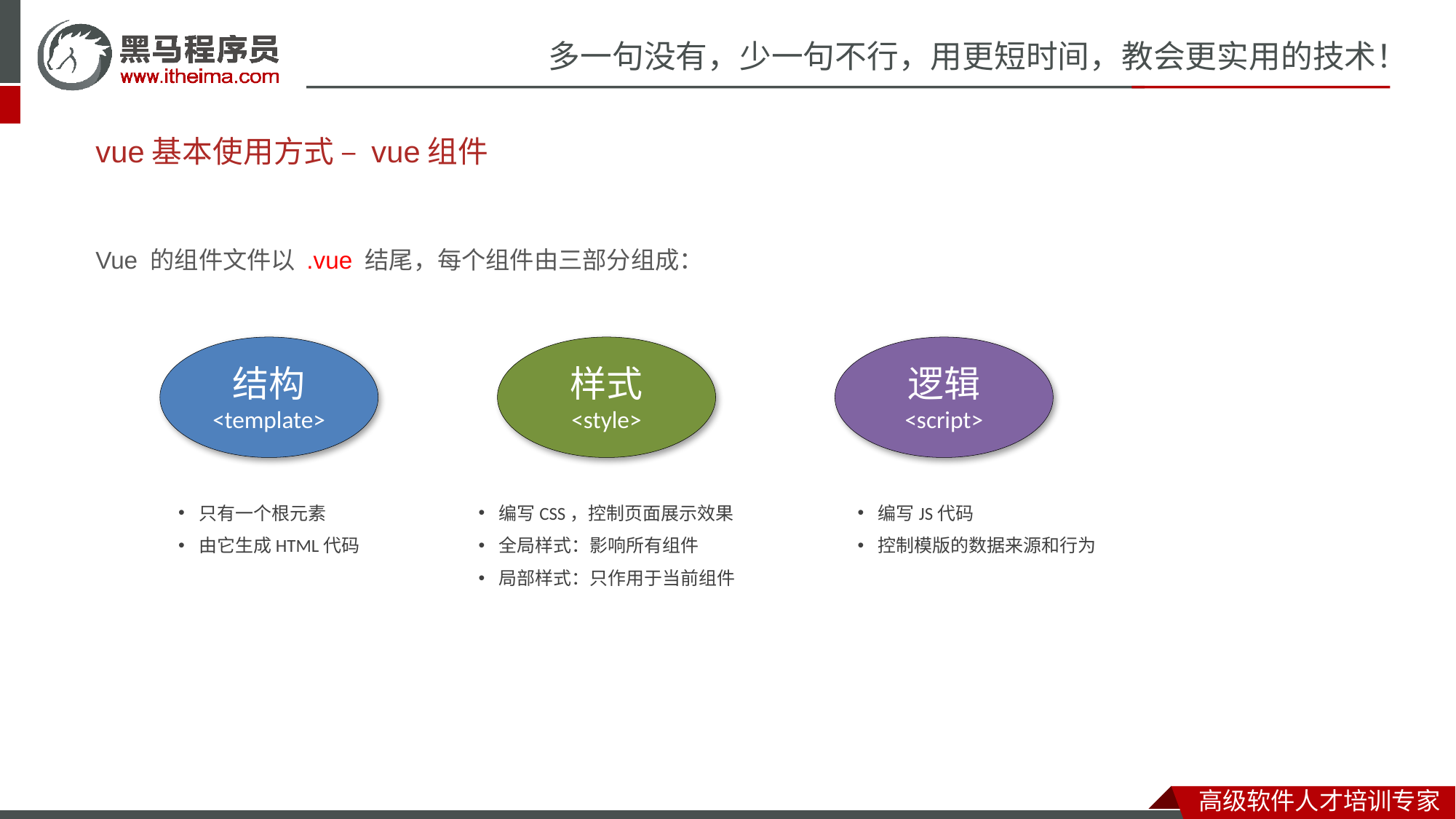

# vue基本使用方式 – vue组件
Vue 的组件文件以 .vue 结尾，每个组件由三部分组成：
逻辑
<script>
结构
<template>
样式
<style>
只有一个根元素
由它生成HTML代码
编写CSS，控制页面展示效果
全局样式：影响所有组件
局部样式：只作用于当前组件
编写JS代码
控制模版的数据来源和行为